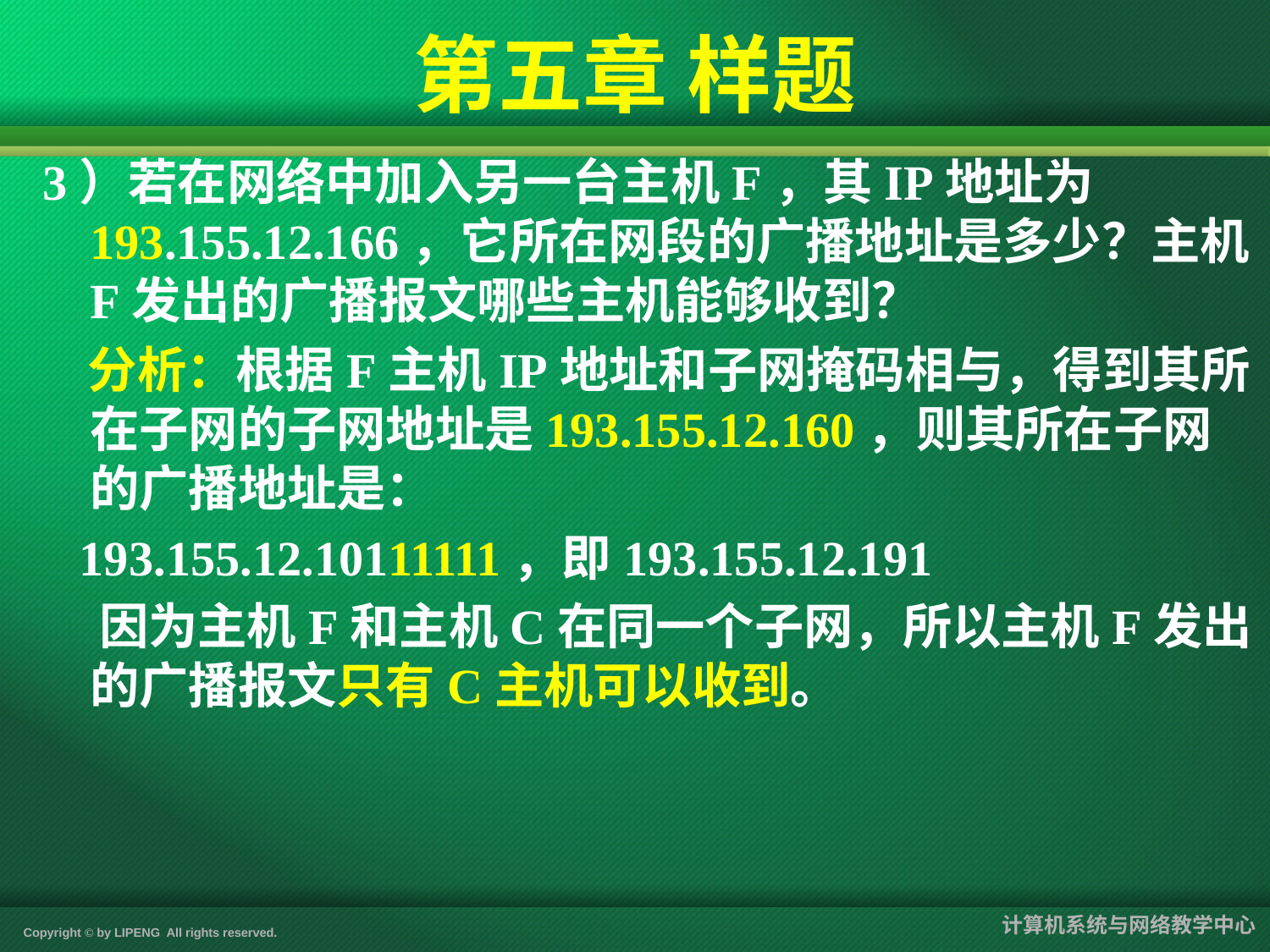

第五章 样题
3）若在网络中加入另一台主机F，其IP地址为193.155.12.166，它所在网段的广播地址是多少？主机F发出的广播报文哪些主机能够收到？
   分析：根据F主机IP地址和子网掩码相与，得到其所在子网的子网地址是193.155.12.160，则其所在子网的广播地址是：
   193.155.12.10111111，即193.155.12.191
    因为主机F和主机C在同一个子网，所以主机F发出的广播报文只有C主机可以收到。